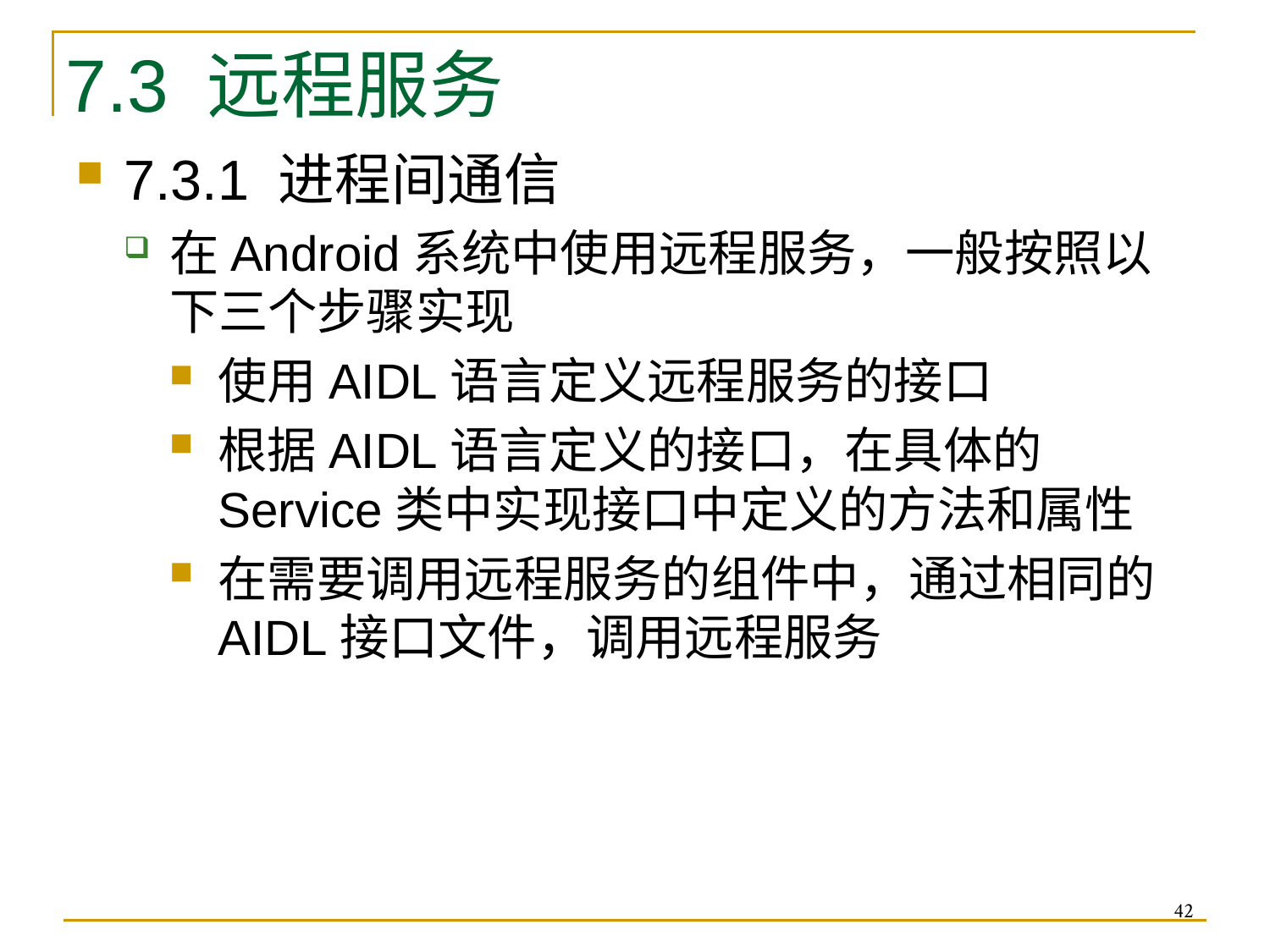

7.3 远程服务
7.3.1 进程间通信
在Android系统中使用远程服务，一般按照以下三个步骤实现
使用AIDL语言定义远程服务的接口
根据AIDL语言定义的接口，在具体的Service类中实现接口中定义的方法和属性
在需要调用远程服务的组件中，通过相同的AIDL接口文件，调用远程服务
42